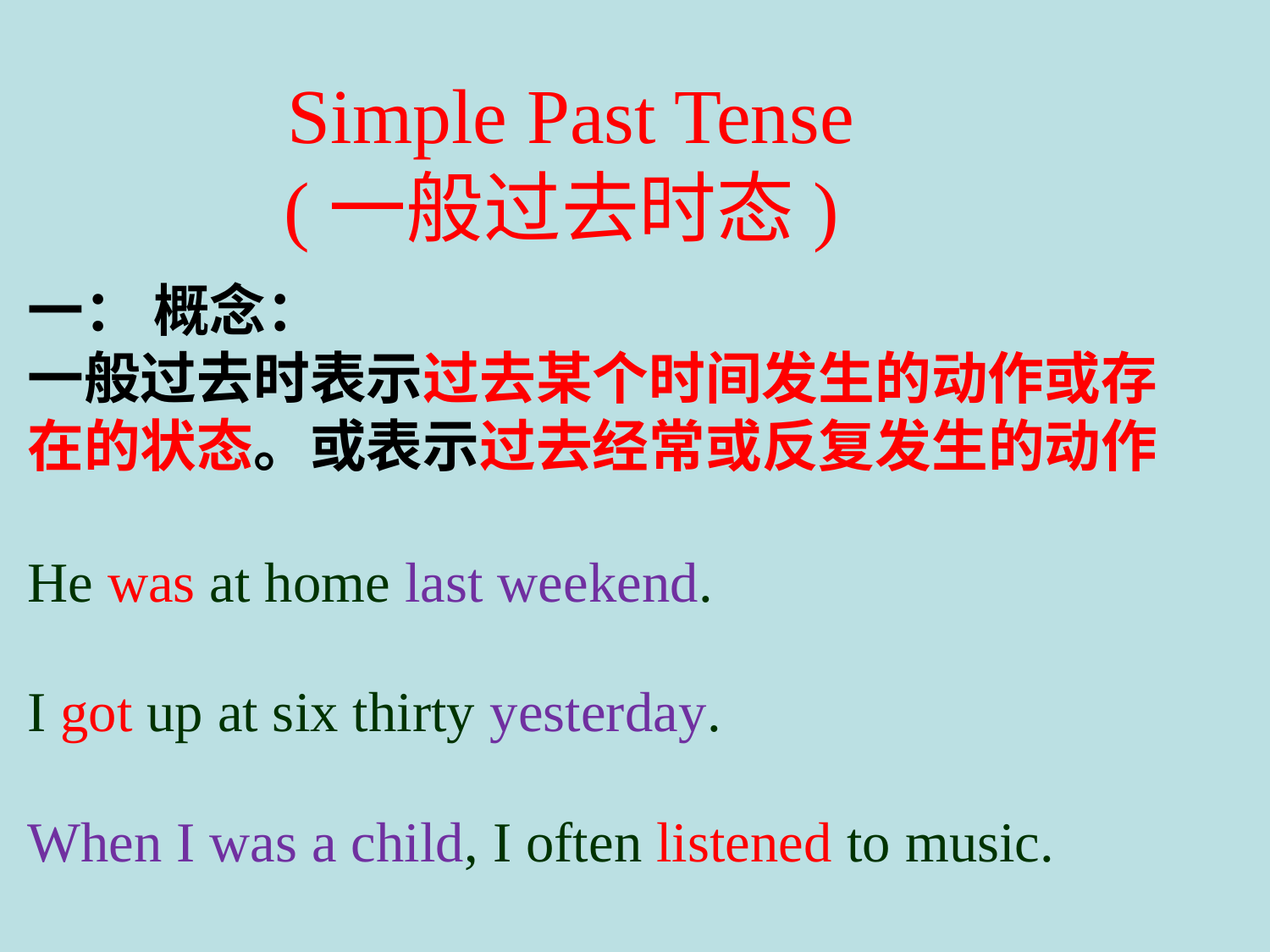

Simple Past Tense
(一般过去时态)
一： 概念：
一般过去时表示过去某个时间发生的动作或存
在的状态。或表示过去经常或反复发生的动作

He was at home last weekend.
I got up at six thirty yesterday.
When I was a child, I often listened to music.